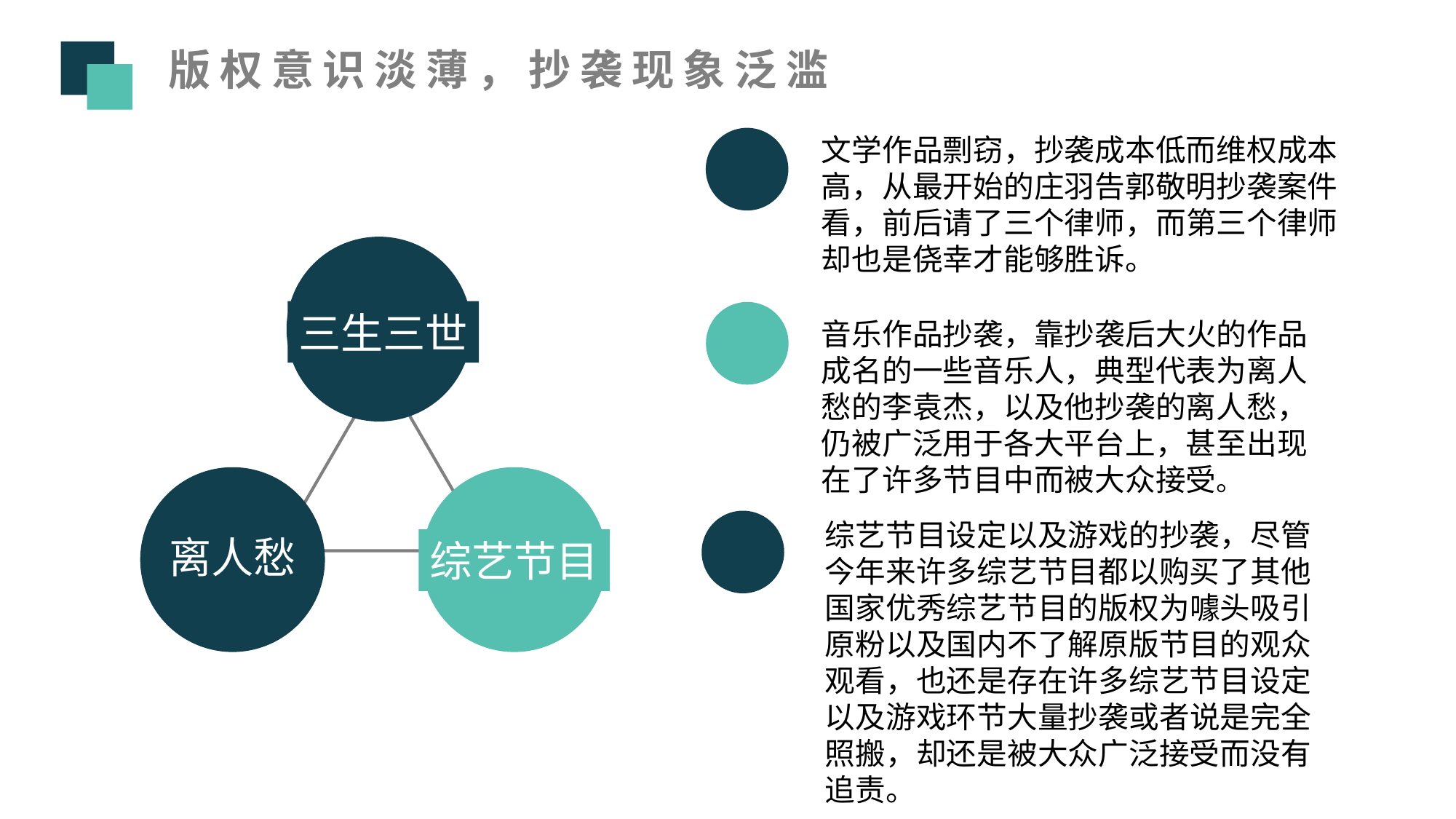

版权意识淡薄，抄袭现象泛滥

文学作品剽窃，抄袭成本低而维权成本高，从最开始的庄羽告郭敬明抄袭案件看，前后请了三个律师，而第三个律师却也是侥幸才能够胜诉。

三生三世
离人愁
综艺节目

音乐作品抄袭，靠抄袭后大火的作品成名的一些音乐人，典型代表为离人愁的李袁杰，以及他抄袭的离人愁，仍被广泛用于各大平台上，甚至出现在了许多节目中而被大众接受。

综艺节目设定以及游戏的抄袭，尽管今年来许多综艺节目都以购买了其他国家优秀综艺节目的版权为噱头吸引原粉以及国内不了解原版节目的观众观看，也还是存在许多综艺节目设定以及游戏环节大量抄袭或者说是完全照搬，却还是被大众广泛接受而没有追责。